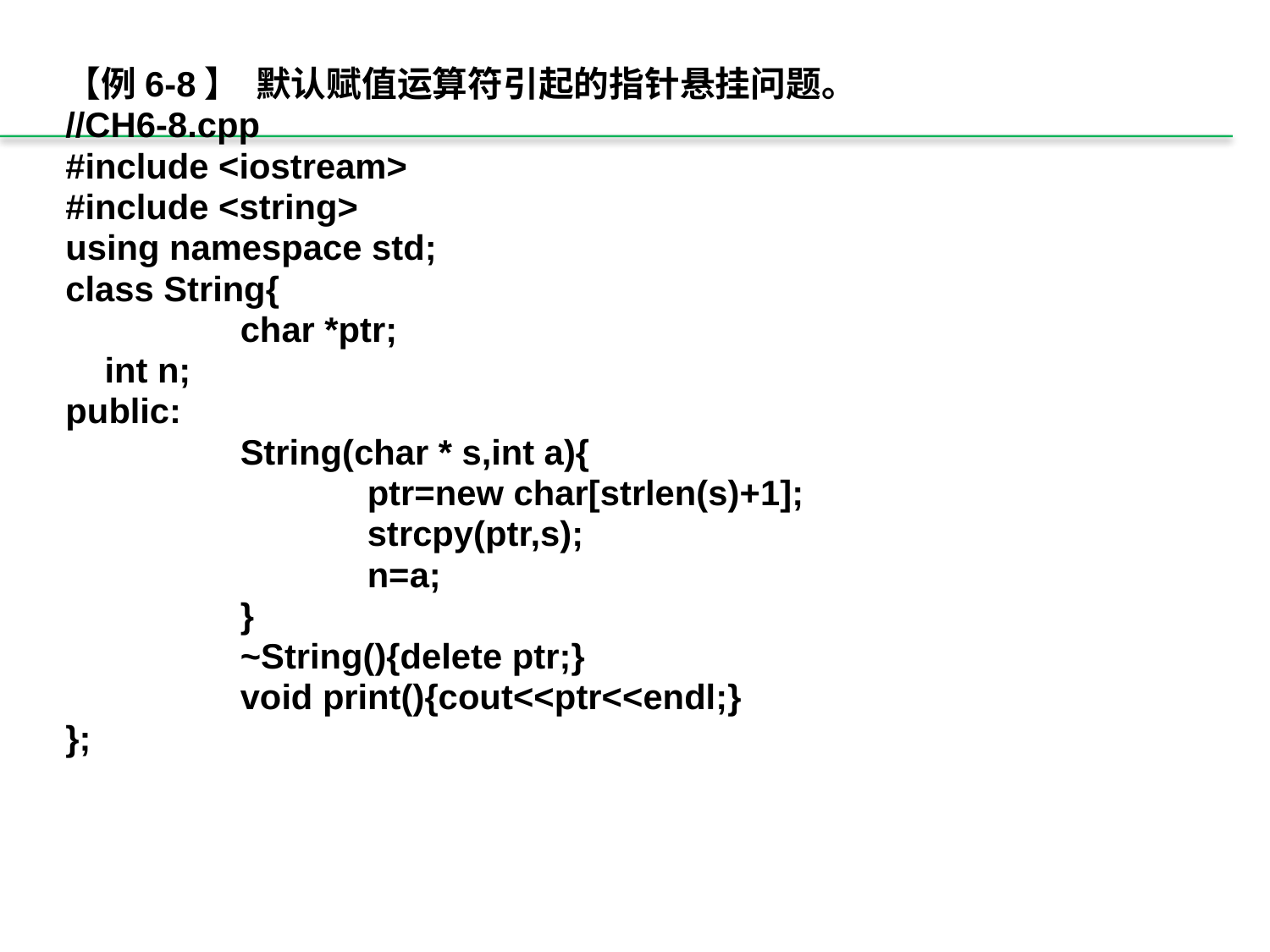

【例6-8】  默认赋值运算符引起的指针悬挂问题。
//CH6-8.cpp
#include <iostream>
#include <string>
using namespace std;
class String{
		char *ptr;
    int n;
public:
		String(char * s,int a){
			ptr=new char[strlen(s)+1];
			strcpy(ptr,s);
			n=a;
		}
		~String(){delete ptr;}
		void print(){cout<<ptr<<endl;}
};